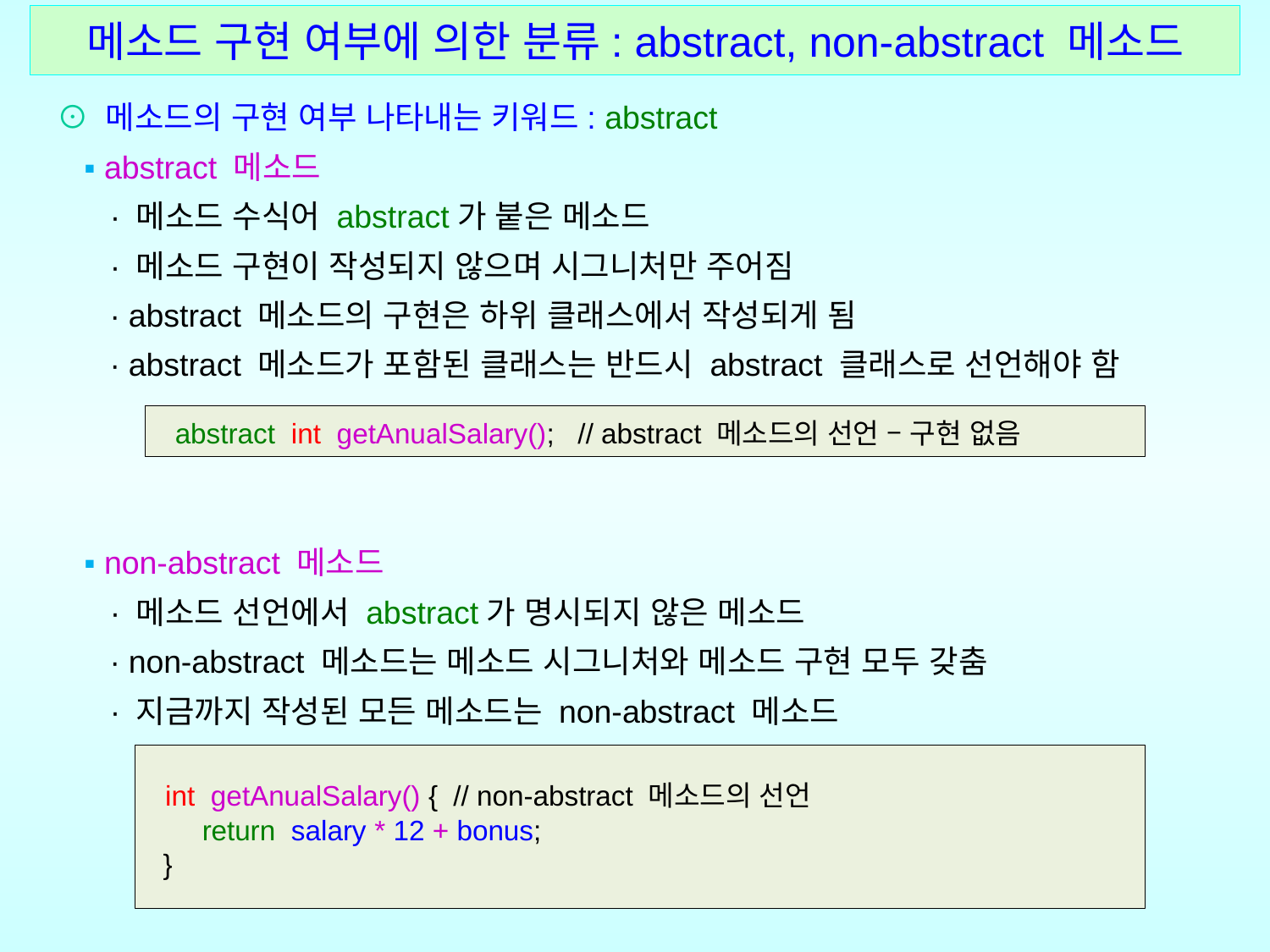

# 메소드 구현 여부에 의한 분류: abstract, non-abstract 메소드
⊙ 메소드의 구현 여부 나타내는 키워드: abstract
   ▪ abstract 메소드
      ∙ 메소드 수식어 abstract가 붙은 메소드
      ∙ 메소드 구현이 작성되지 않으며 시그니처만 주어짐
      ∙ abstract 메소드의 구현은 하위 클래스에서 작성되게 됨
      ∙ abstract 메소드가 포함된 클래스는 반드시 abstract 클래스로 선언해야 함

   ▪ non-abstract 메소드
      ∙ 메소드 선언에서 abstract가 명시되지 않은 메소드
      ∙ non-abstract 메소드는 메소드 시그니처와 메소드 구현 모두 갖춤
      ∙ 지금까지 작성된 모든 메소드는 non-abstract 메소드

  abstract  int  getAnualSalary();   // abstract 메소드의 선언 – 구현 없음

  int  getAnualSalary() {  // non-abstract 메소드의 선언
       return  salary * 12 + bonus;
  }